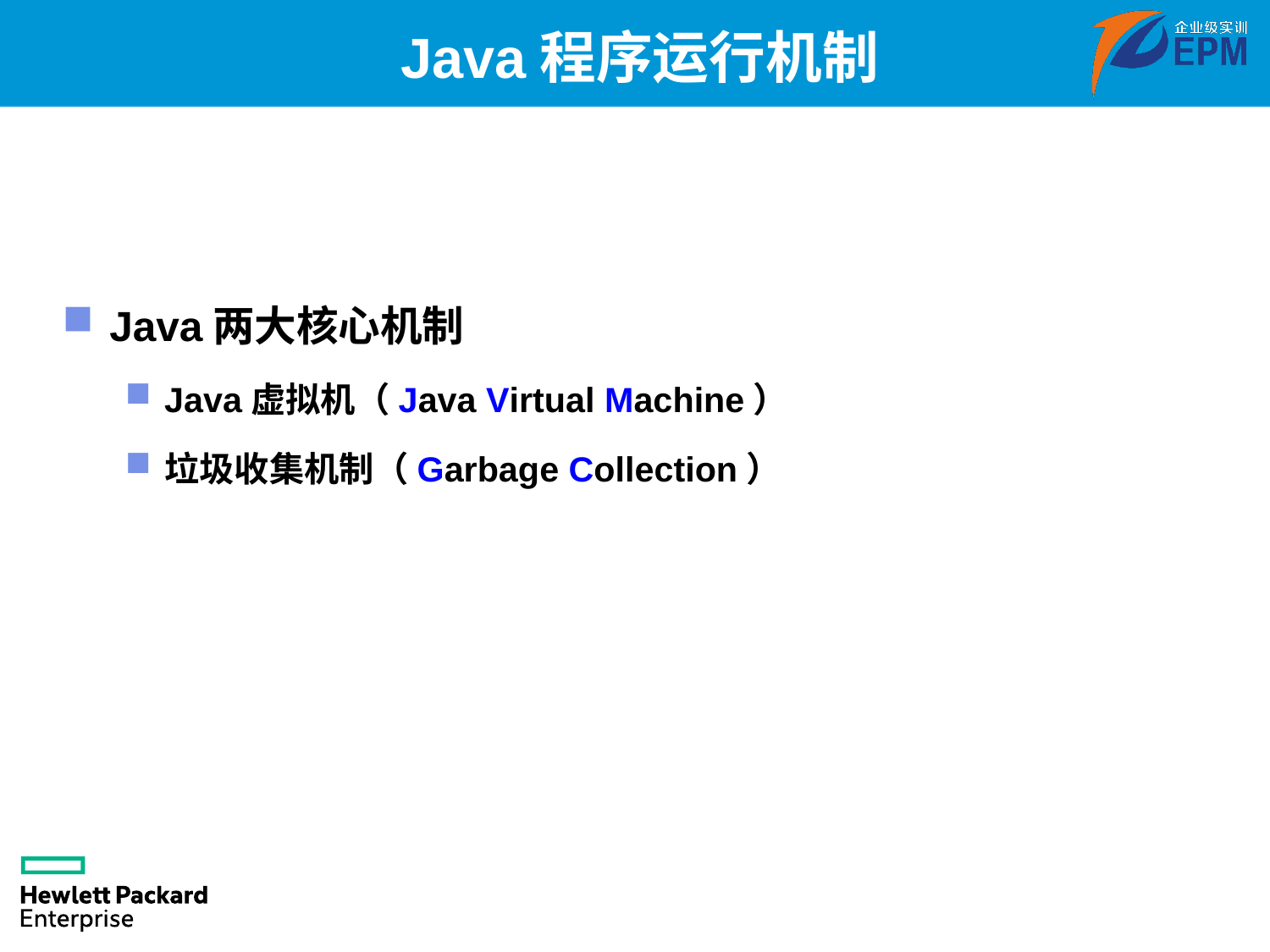

# Java程序运行机制
Java两大核心机制
Java虚拟机（Java Virtual Machine）
垃圾收集机制（Garbage Collection）